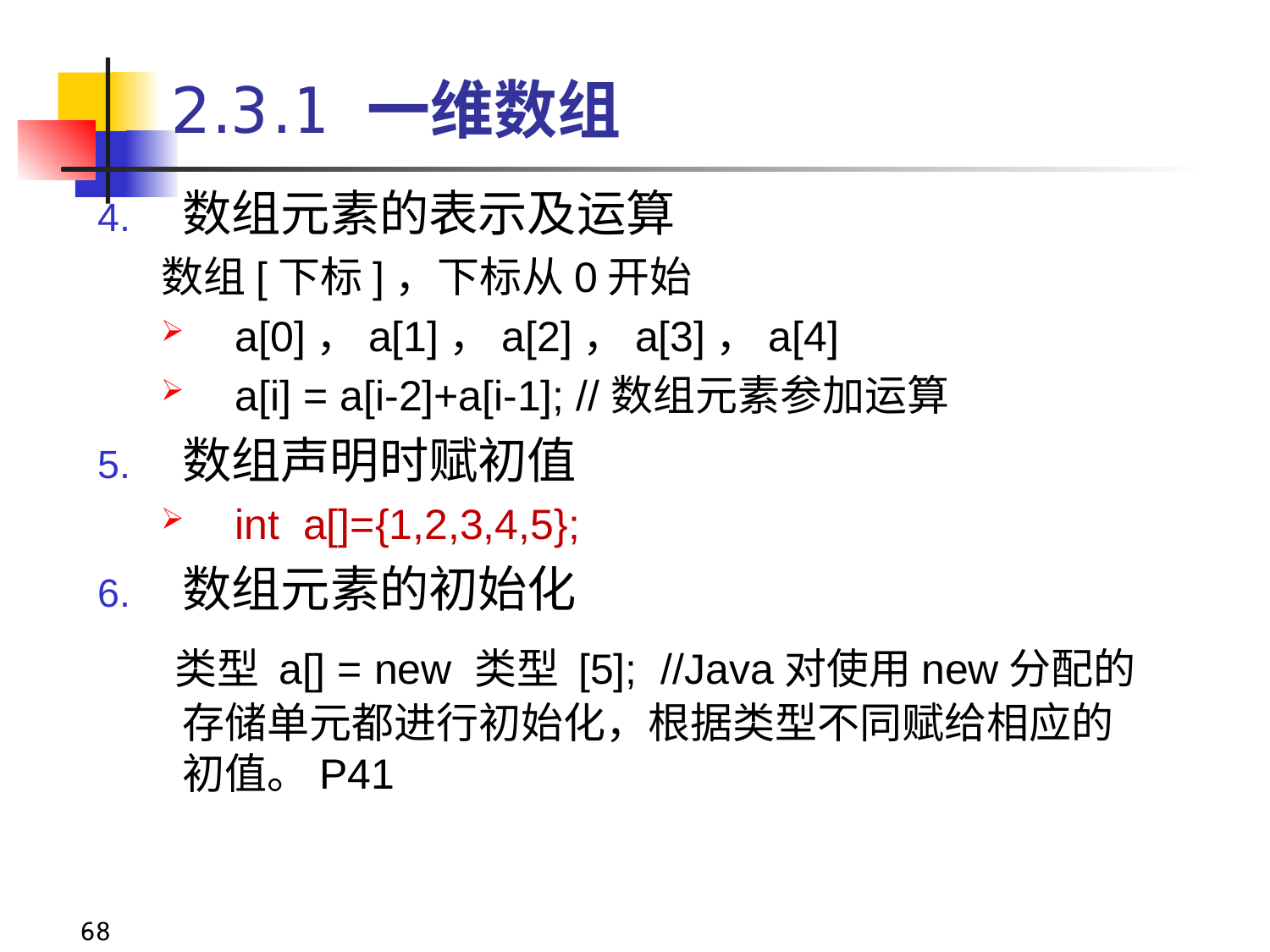

# 2.3.1 一维数组
数组元素的表示及运算
数组[下标]，下标从0开始
a[0]，a[1]，a[2]，a[3]，a[4]
a[i] = a[i-2]+a[i-1]; //数组元素参加运算
数组声明时赋初值
int  a[]={1,2,3,4,5};
数组元素的初始化
     类型 a[] = new 类型 [5];  //Java对使用new分配的存储单元都进行初始化，根据类型不同赋给相应的初值。P41
68